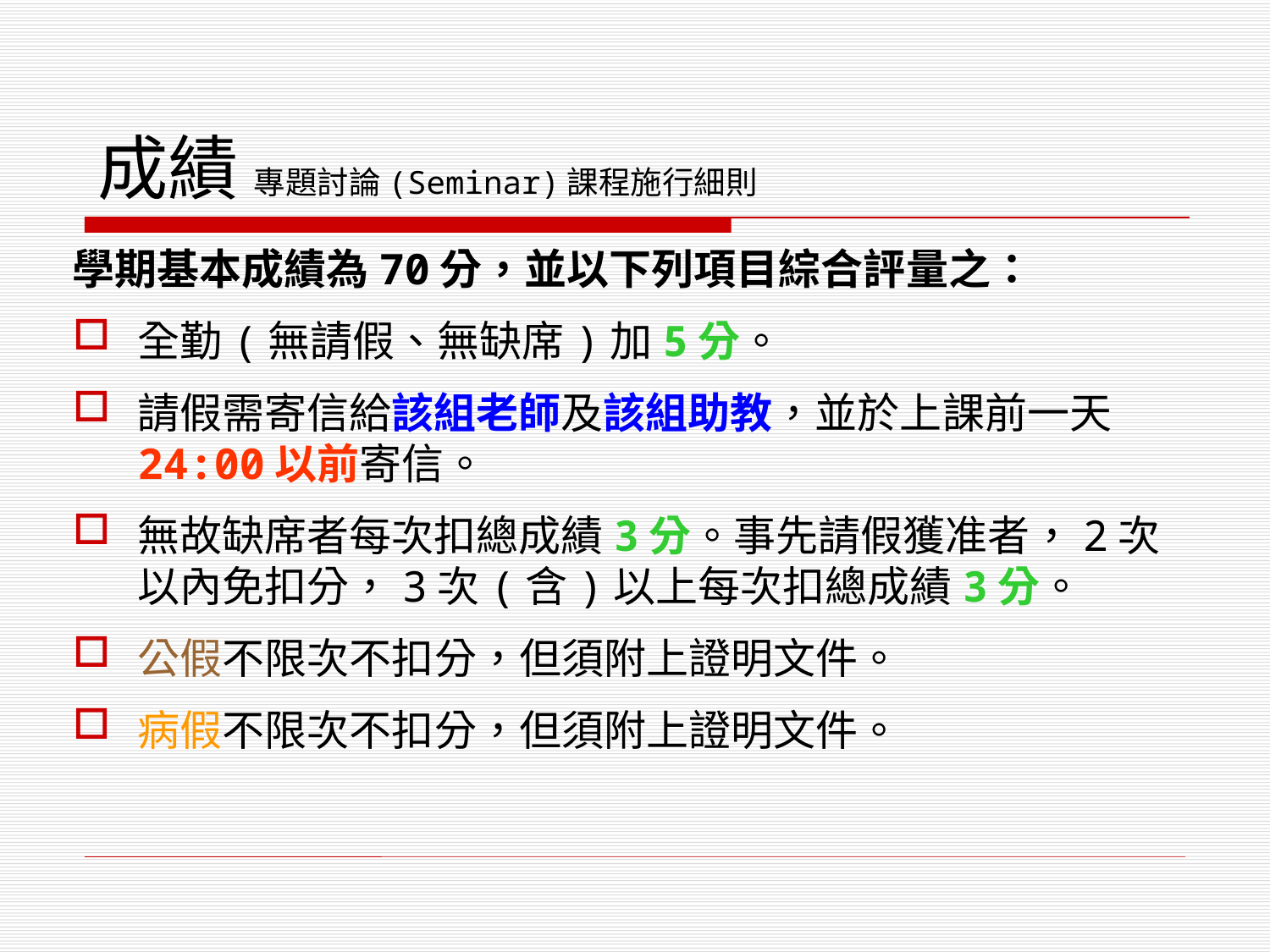

# 成績 專題討論(Seminar)課程施行細則
學期基本成績為70分，並以下列項目綜合評量之：
全勤(無請假、無缺席)加5分。
請假需寄信給該組老師及該組助教，並於上課前一天24:00以前寄信。
無故缺席者每次扣總成績3分。事先請假獲准者，2次以內免扣分，3次(含)以上每次扣總成績3分。
公假不限次不扣分，但須附上證明文件。
病假不限次不扣分，但須附上證明文件。